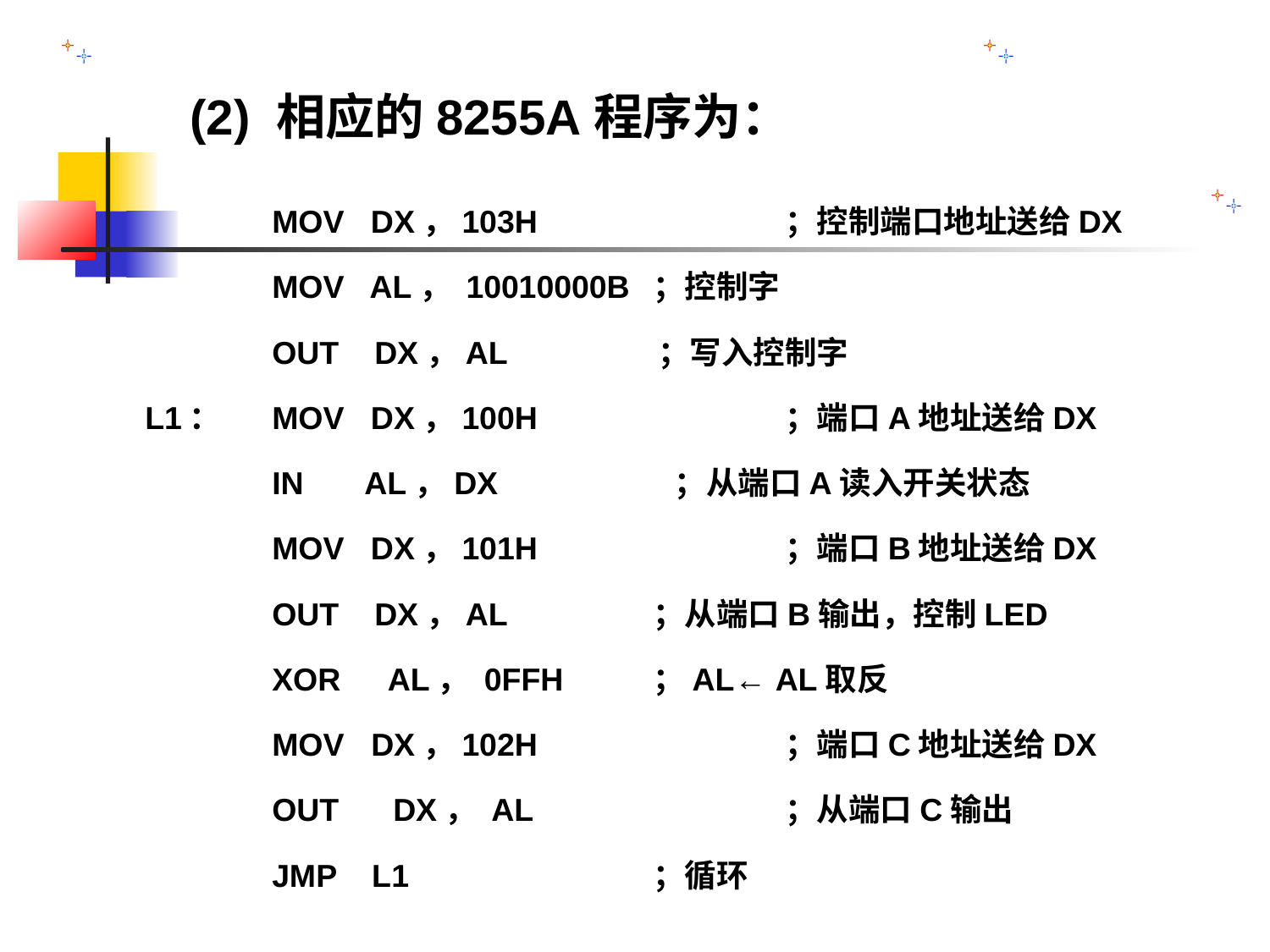

(2) 相应的8255A程序为：
      	MOV   DX，103H	              ；控制端口地址送给DX
     	MOV   AL， 10010000B	；控制字
     	OUT    DX，AL	              ；写入控制字
L1：	MOV   DX，100H	              ；端口A地址送给DX
      	IN       AL，DX                   ；从端口A读入开关状态
      	MOV   DX，101H	              ；端口B地址送给DX
      	OUT    DX，AL    	；从端口B输出，控制LED
      	XOR　AL， 0FFH	；AL← AL取反
      	MOV   DX，102H	              ；端口C地址送给DX
      	OUT　 DX， AL	              ；从端口C输出
      	JMP    L1		；循环